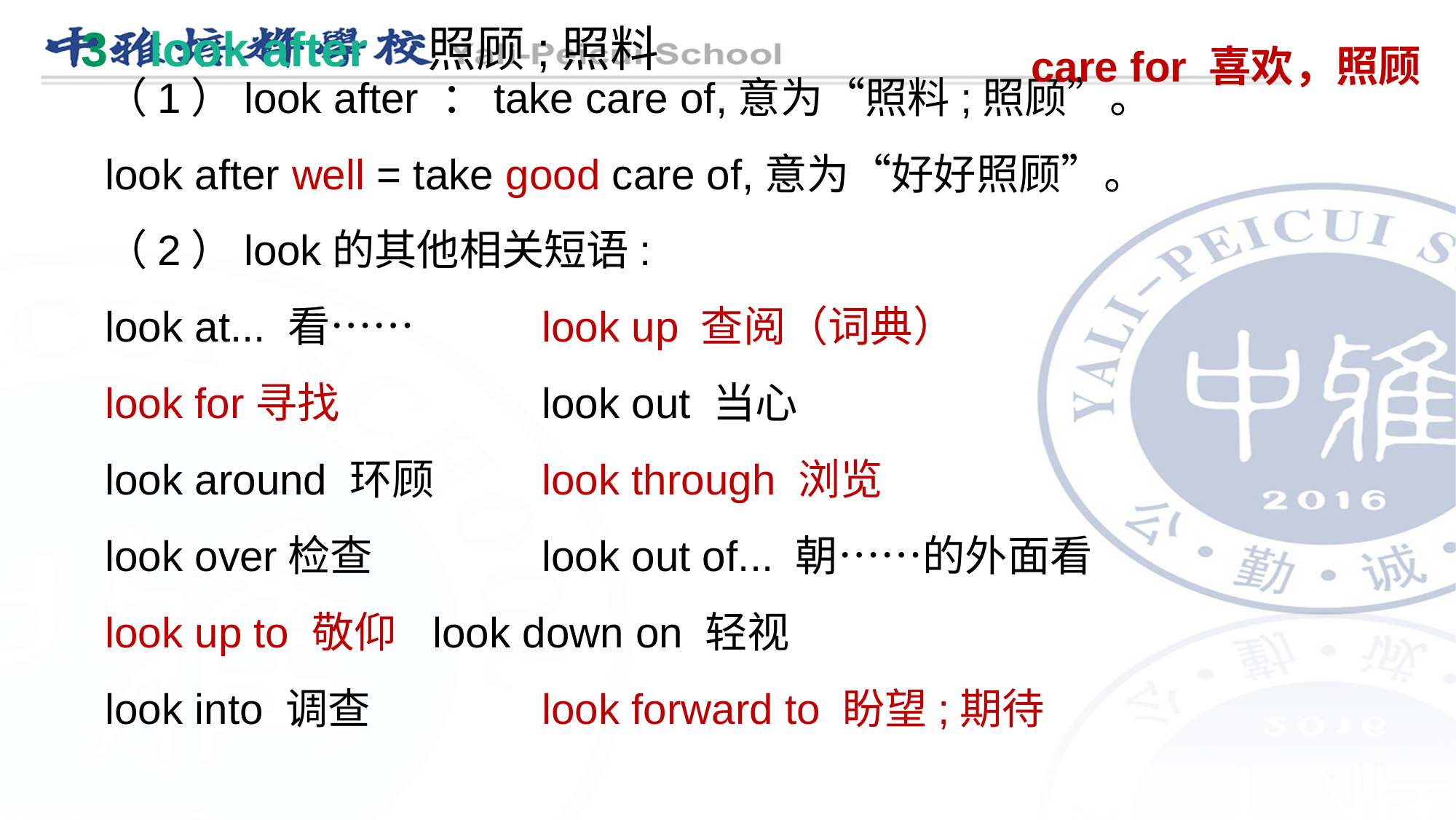

（1）look after ：take care of,意为“照料;照顾”。
look after well = take good care of,意为“好好照顾”。
（2）look的其他相关短语:
look at... 看…… 　　	look up 查阅（词典）
look for寻找		look out 当心
look around 环顾	look through 浏览
look over检查		look out of... 朝……的外面看
look up to 敬仰	look down on 轻视
look into 调查		look forward to 盼望;期待
care for 喜欢，照顾
3
 look after　照顾;照料